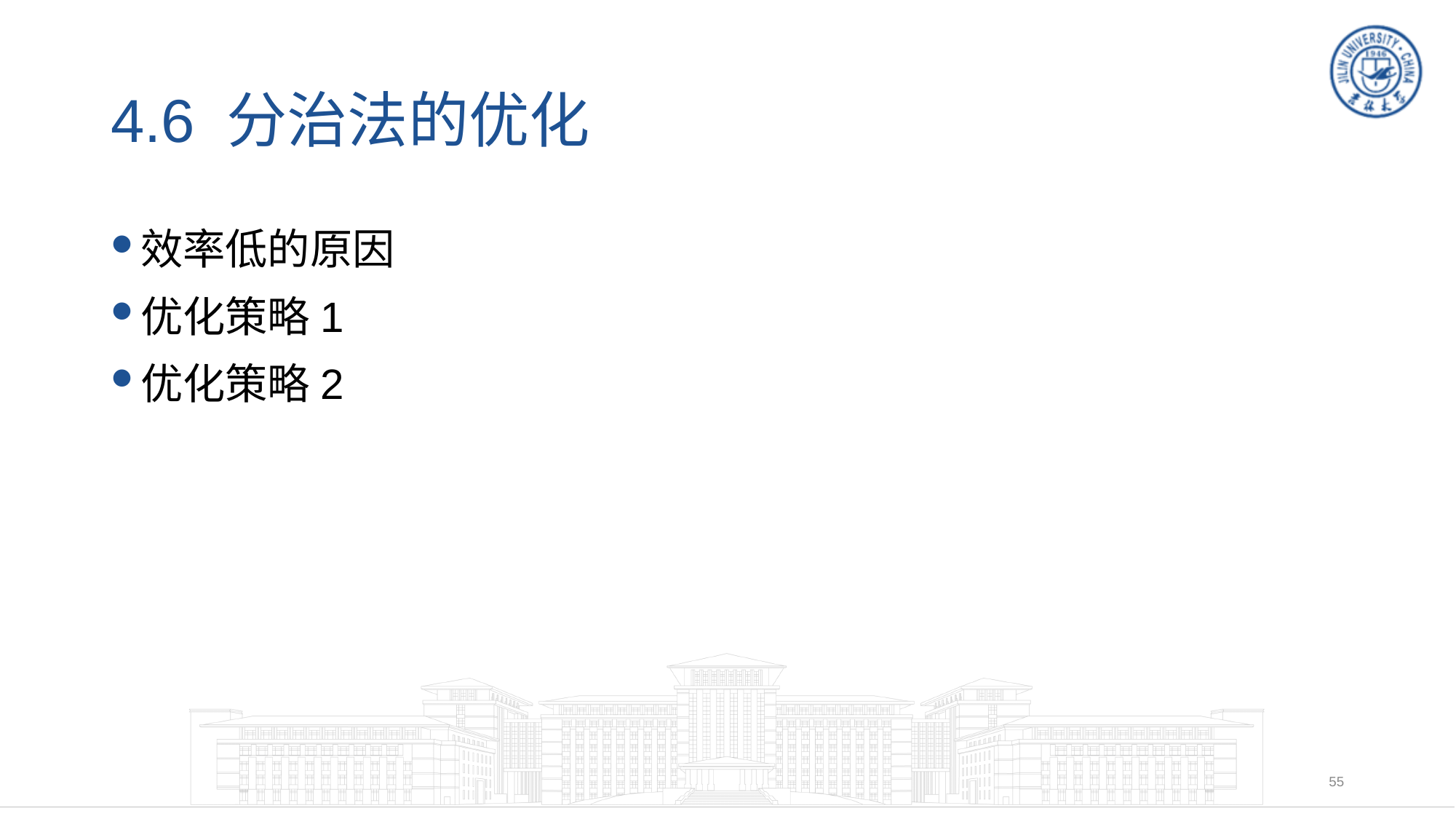

# 4.6 分治法的优化
效率低的原因
优化策略1
优化策略2
55